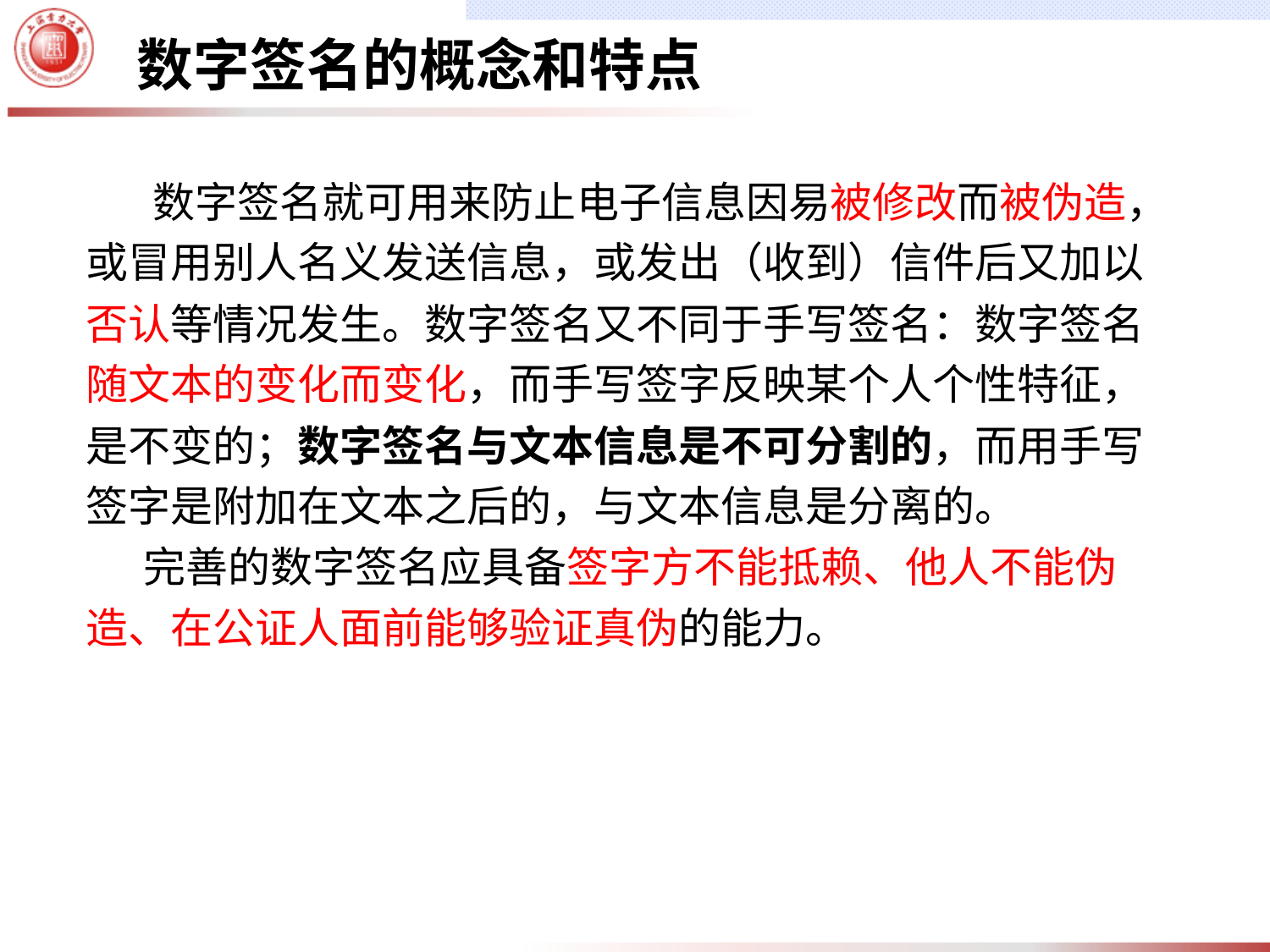

数字签名的概念和特点
      数字签名就可用来防止电子信息因易被修改而被伪造，或冒用别人名义发送信息，或发出（收到）信件后又加以否认等情况发生。数字签名又不同于手写签名：数字签名随文本的变化而变化，而手写签字反映某个人个性特征，是不变的；数字签名与文本信息是不可分割的，而用手写签字是附加在文本之后的，与文本信息是分离的。
     完善的数字签名应具备签字方不能抵赖、他人不能伪造、在公证人面前能够验证真伪的能力。